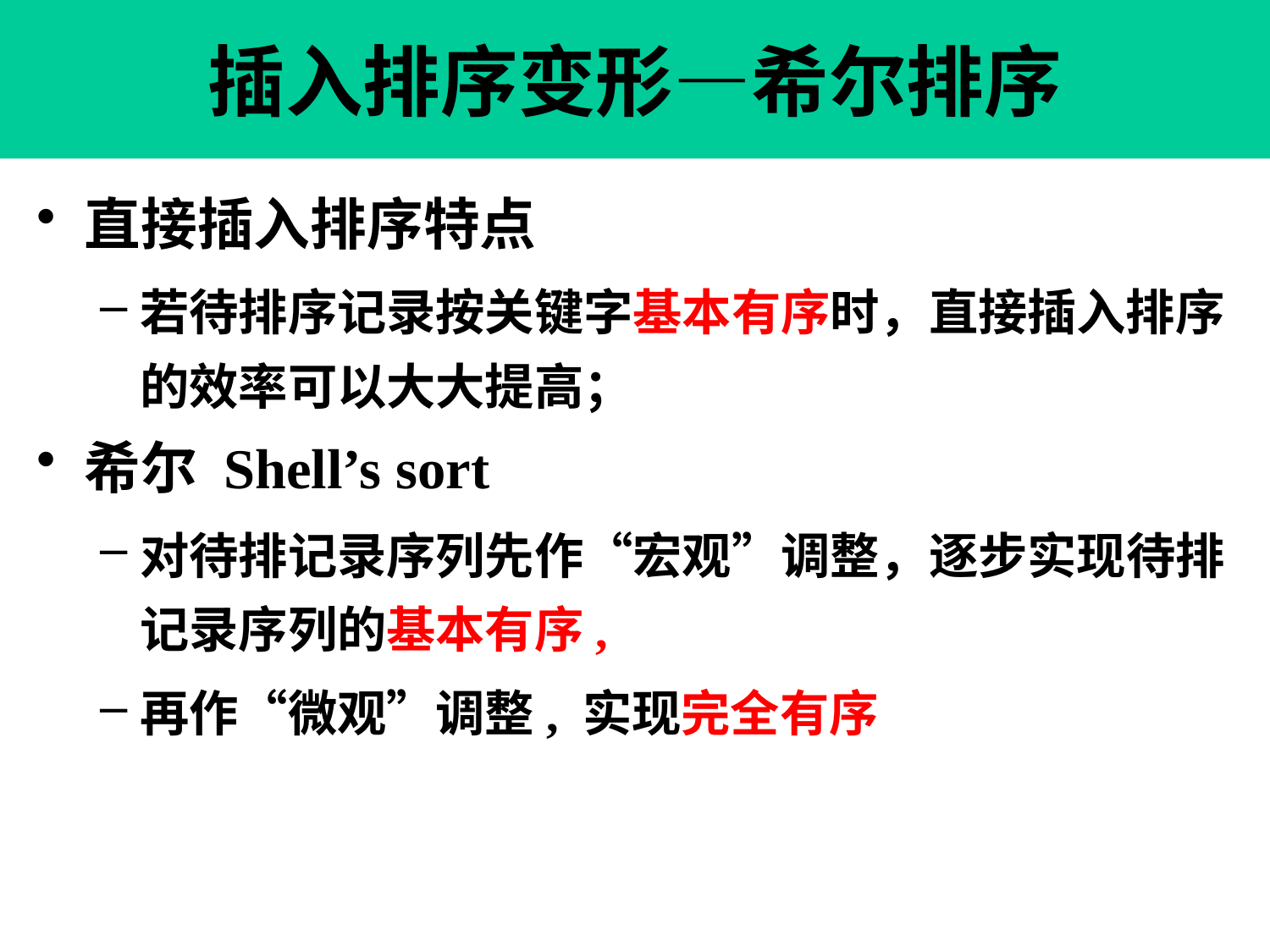

第 39 页
# 插入排序变形—希尔排序
直接插入排序特点
若待排序记录按关键字基本有序时，直接插入排序的效率可以大大提高；
希尔 Shell’s sort
对待排记录序列先作“宏观”调整，逐步实现待排记录序列的基本有序,
再作“微观”调整, 实现完全有序